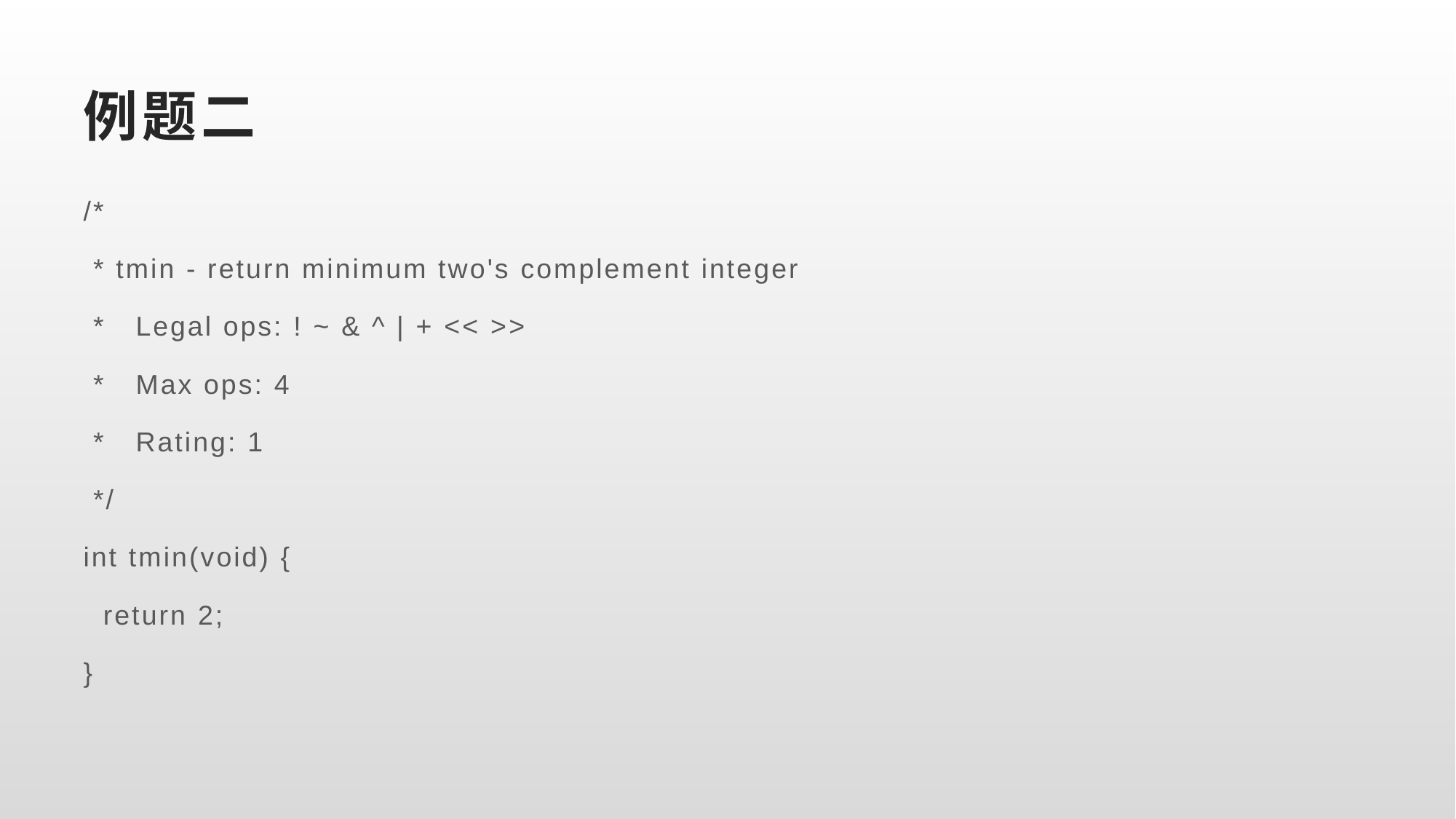

# 例题二
/*
 * tmin - return minimum two's complement integer
 *   Legal ops: ! ~ & ^ | + << >>
 *   Max ops: 4
 *   Rating: 1
 */
int tmin(void) {
  return 2;
}